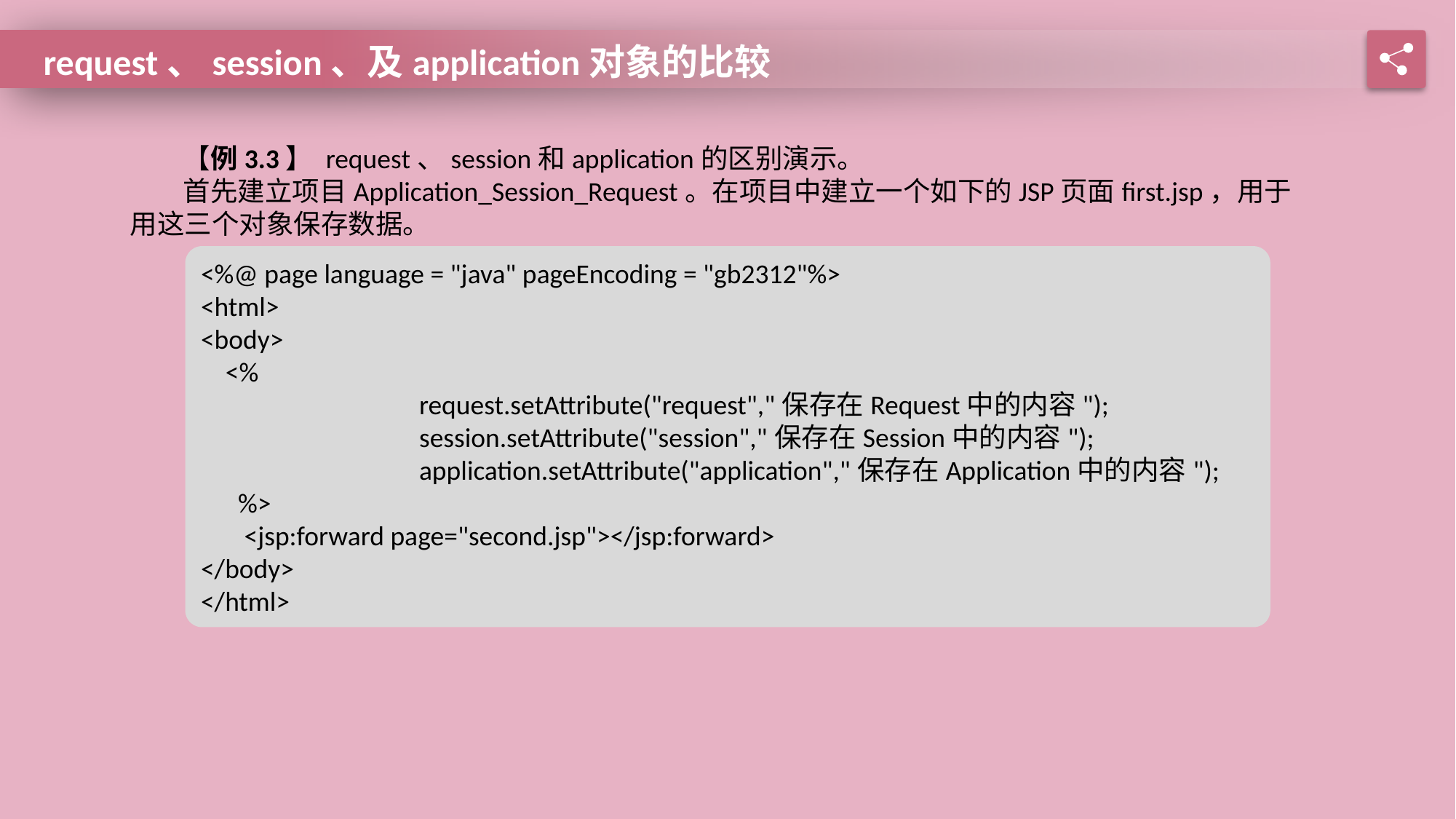

request、session、及application对象的比较
【例3.3】 request、session和application的区别演示。
首先建立项目Application_Session_Request。在项目中建立一个如下的JSP页面first.jsp，用于用这三个对象保存数据。
<%@ page language = "java" pageEncoding = "gb2312"%>
<html>
<body>
    <%
    		request.setAttribute("request","保存在Request中的内容");
    		session.setAttribute("session","保存在Session中的内容");
    		application.setAttribute("application","保存在Application中的内容");
      %>
       <jsp:forward page="second.jsp"></jsp:forward>
</body>
</html>